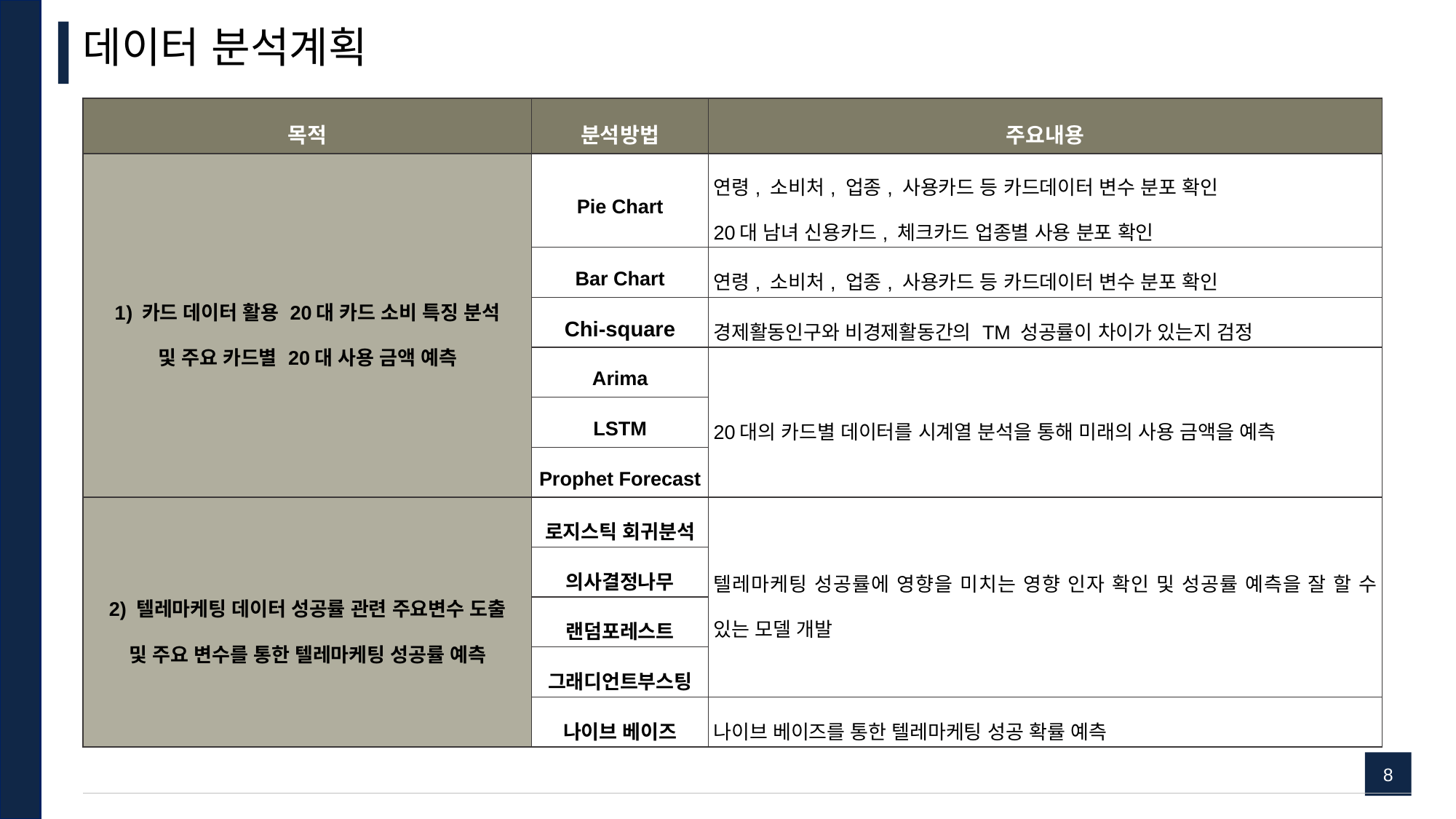

데이터 분석계획

| 목적 | 분석방법 | 주요내용 |
| --- | --- | --- |
| 카드 데이터 활용 20대 카드 소비 특징 분석 및 주요 카드별 20대 사용 금액 예측 | Pie Chart | 연령, 소비처, 업종, 사용카드 등 카드데이터 변수 분포 확인 20대 남녀 신용카드, 체크카드 업종별 사용 분포 확인 |
|  | Bar Chart | 연령, 소비처, 업종, 사용카드 등 카드데이터 변수 분포 확인 |
|  | Chi-square | 경제활동인구와 비경제활동간의 TM 성공률이 차이가 있는지 검정 |
|  | Arima | 20대의 카드별 데이터를 시계열 분석을 통해 미래의 사용 금액을 예측 |
|  | LSTM |  |
|  | Prophet Forecast |  |
| 2) 텔레마케팅 데이터 성공률 관련 주요변수 도출 및 주요 변수를 통한 텔레마케팅 성공률 예측 | 로지스틱 회귀분석 | 텔레마케팅 성공률에 영향을 미치는 영향 인자 확인 및 성공률 예측을 잘 할 수 있는 모델 개발 |
|  | 의사결정나무 |  |
|  | 랜덤포레스트 |  |
|  | 그래디언트부스팅 |  |
|  | 나이브 베이즈 | 나이브 베이즈를 통한 텔레마케팅 성공 확률 예측 |
8